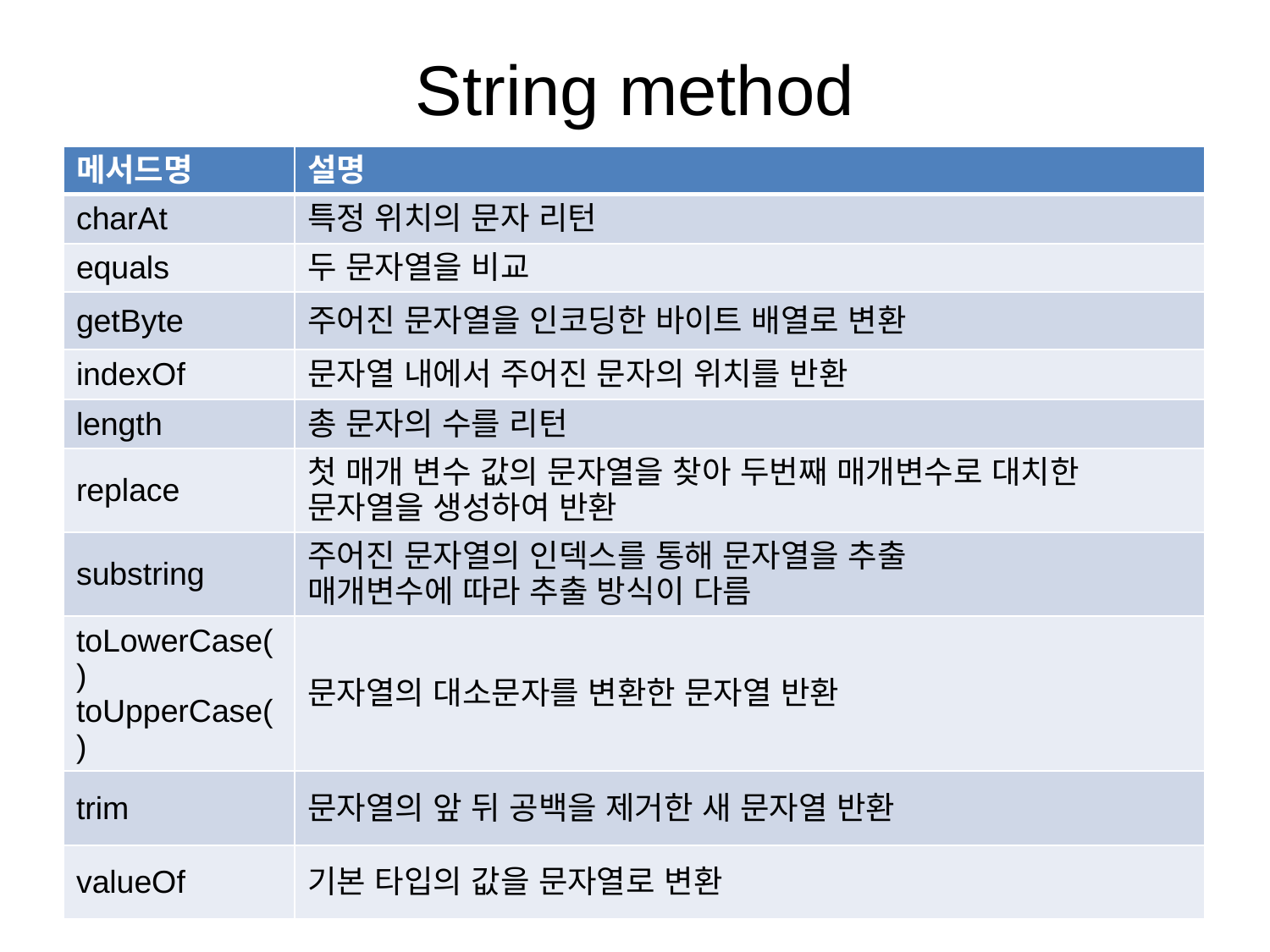

# String method
| 메서드명 | 설명 |
| --- | --- |
| charAt | 특정 위치의 문자 리턴 |
| equals | 두 문자열을 비교 |
| getByte | 주어진 문자열을 인코딩한 바이트 배열로 변환 |
| indexOf | 문자열 내에서 주어진 문자의 위치를 반환 |
| length | 총 문자의 수를 리턴 |
| replace | 첫 매개 변수 값의 문자열을 찾아 두번째 매개변수로 대치한 문자열을 생성하여 반환 |
| substring | 주어진 문자열의 인덱스를 통해 문자열을 추출 매개변수에 따라 추출 방식이 다름 |
| toLowerCase() toUpperCase() | 문자열의 대소문자를 변환한 문자열 반환 |
| trim | 문자열의 앞 뒤 공백을 제거한 새 문자열 반환 |
| valueOf | 기본 타입의 값을 문자열로 변환 |